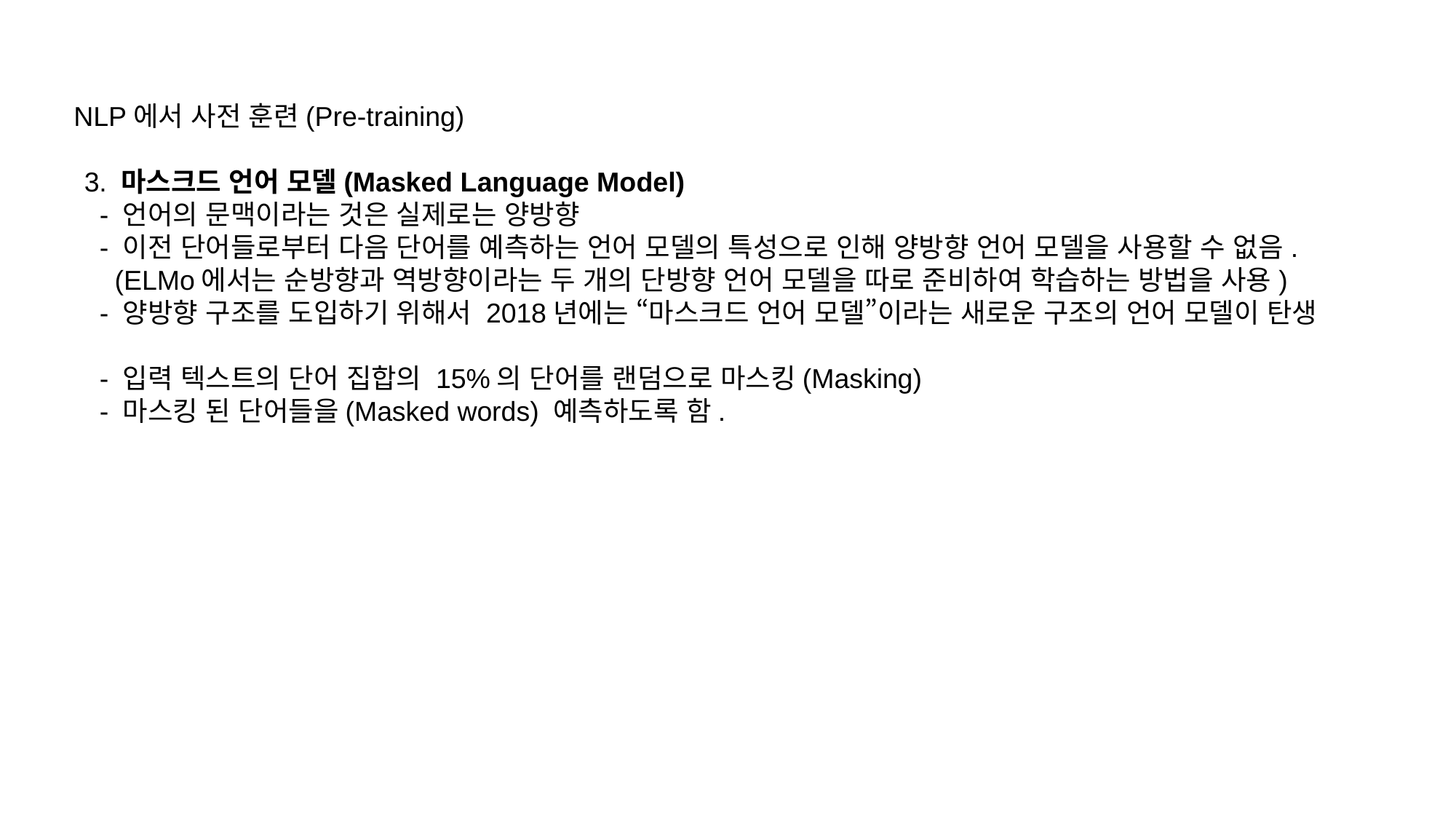

NLP에서 사전 훈련(Pre-training)
3. 마스크드 언어 모델(Masked Language Model)
  - 언어의 문맥이라는 것은 실제로는 양방향
  - 이전 단어들로부터 다음 단어를 예측하는 언어 모델의 특성으로 인해 양방향 언어 모델을 사용할 수 없음.
    (ELMo에서는 순방향과 역방향이라는 두 개의 단방향 언어 모델을 따로 준비하여 학습하는 방법을 사용)
  - 양방향 구조를 도입하기 위해서 2018년에는 “마스크드 언어 모델”이라는 새로운 구조의 언어 모델이 탄생

  - 입력 텍스트의 단어 집합의 15%의 단어를 랜덤으로 마스킹(Masking)
  - 마스킹 된 단어들을(Masked words) 예측하도록 함.